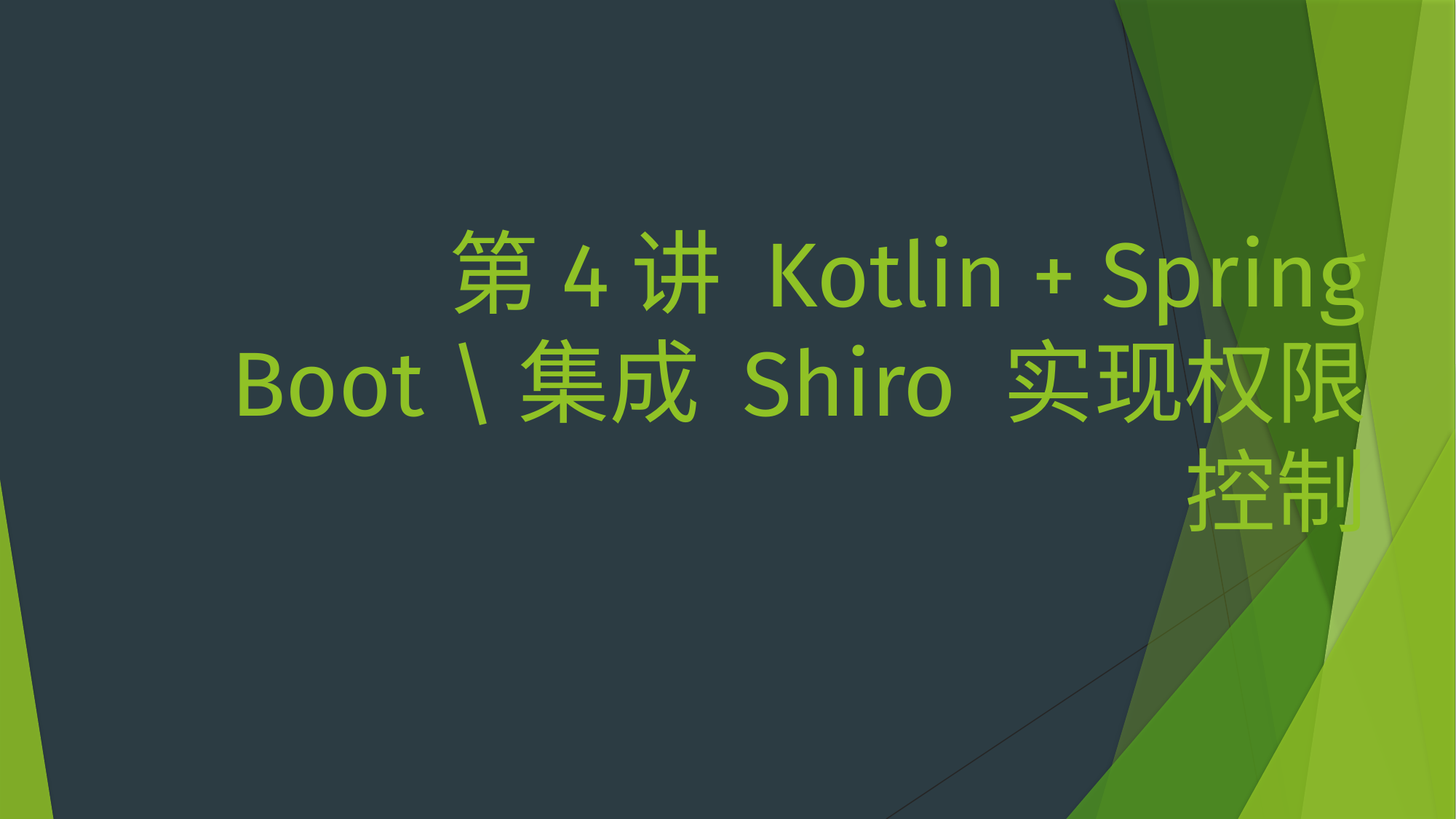

# 第4讲 Kotlin + Spring Boot \集成 Shiro 实现权限控制